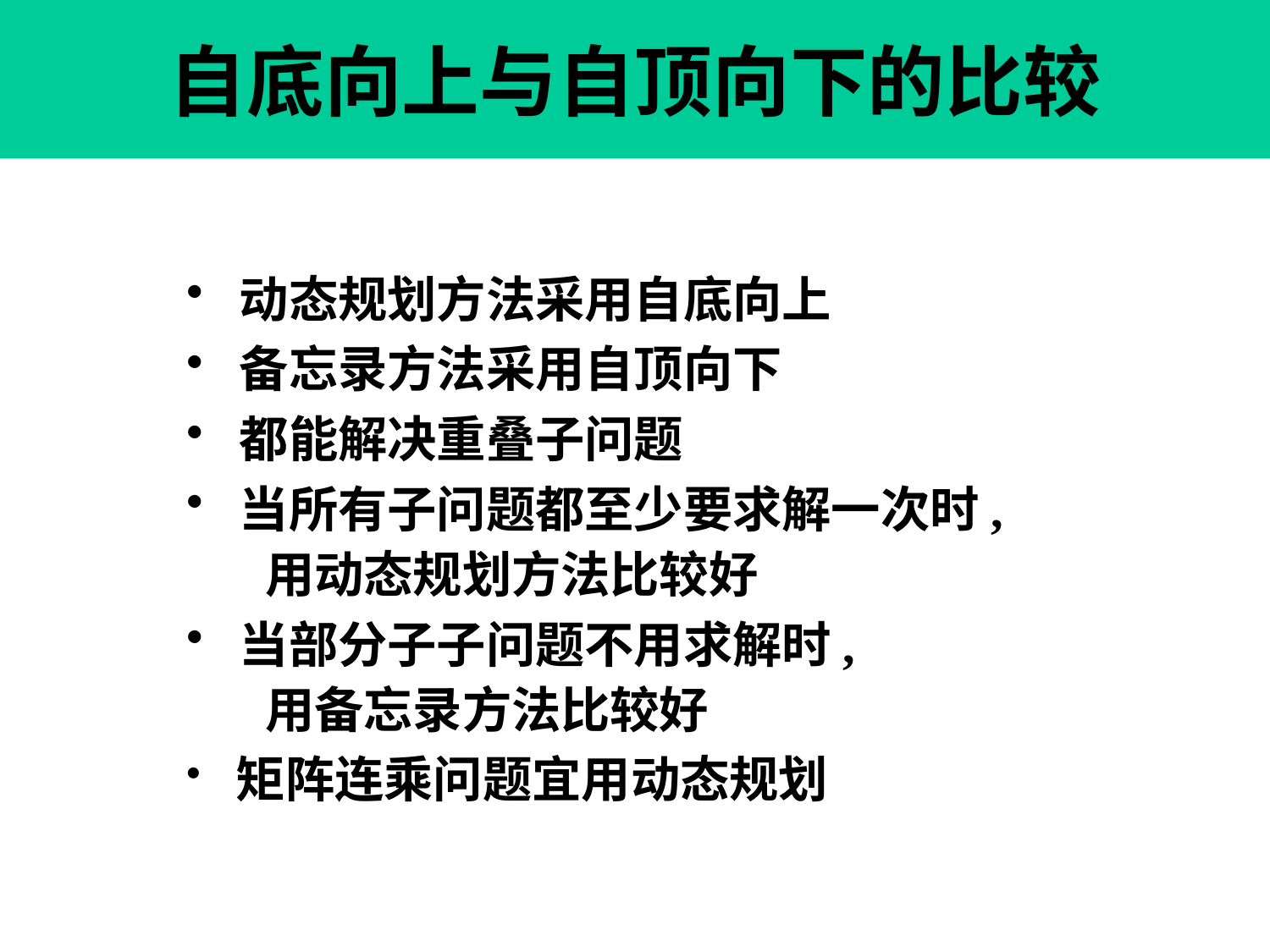

# 自底向上与自顶向下的比较
 动态规划方法采用自底向上
 备忘录方法采用自顶向下
 都能解决重叠子问题
 当所有子问题都至少要求解一次时,
   用动态规划方法比较好
 当部分子子问题不用求解时,
   用备忘录方法比较好
 矩阵连乘问题宜用动态规划